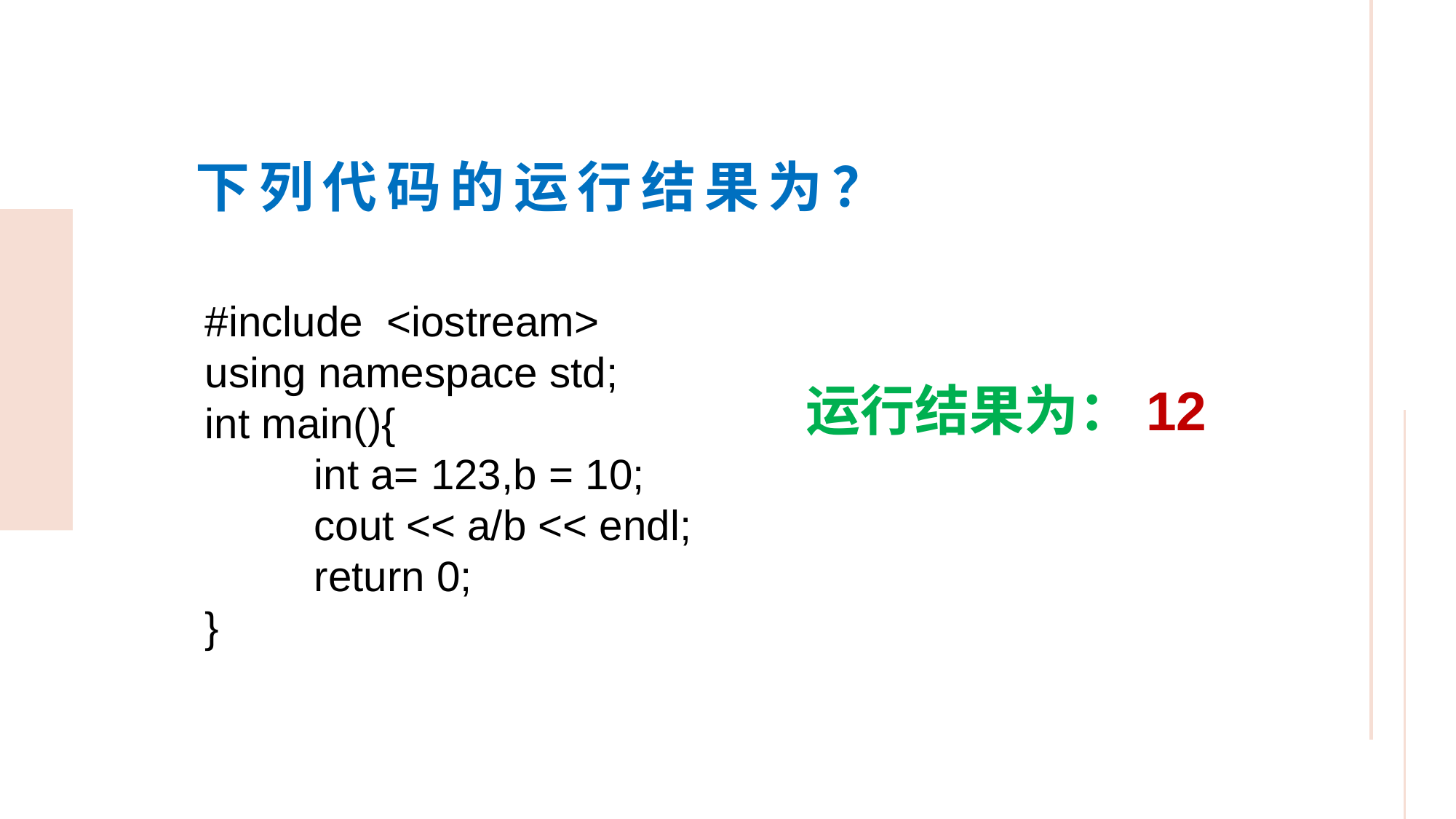

下列代码的运行结果为？
#include  <iostream>
using namespace std;
int main(){
	int a= 123,b = 10;
	cout << a/b << endl;
	return 0;
}
运行结果为：12